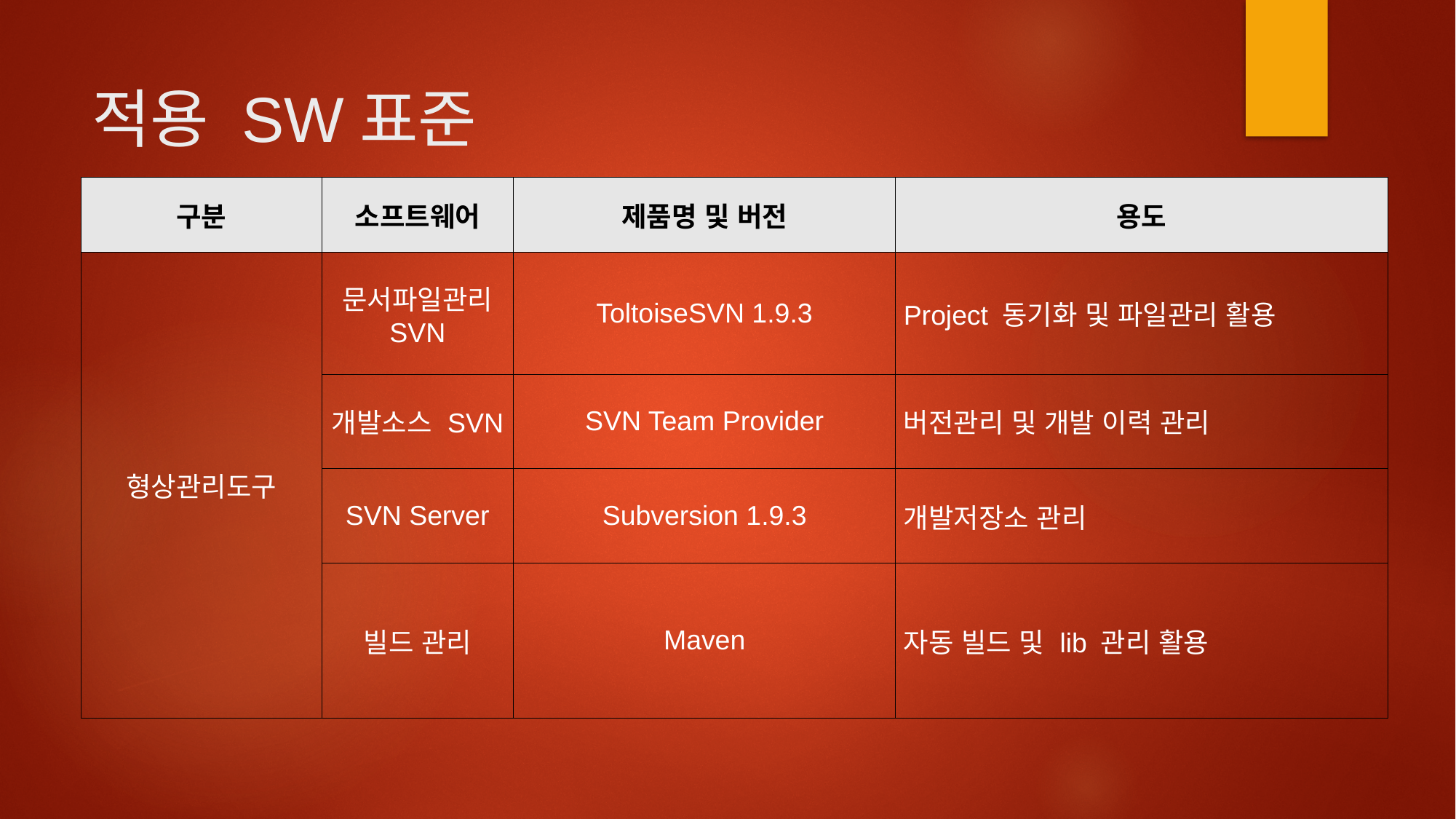

# 적용 SW표준
| 구분 | 소프트웨어 | 제품명 및 버전 | 용도 |
| --- | --- | --- | --- |
| 형상관리도구 | 문서파일관리 SVN | ToltoiseSVN 1.9.3 | Project 동기화 및 파일관리 활용 |
|  | 개발소스 SVN | SVN Team Provider | 버전관리 및 개발 이력 관리 |
|  | SVN Server | Subversion 1.9.3 | 개발저장소 관리 |
|  | 빌드 관리 | Maven | 자동 빌드 및 lib 관리 활용 |